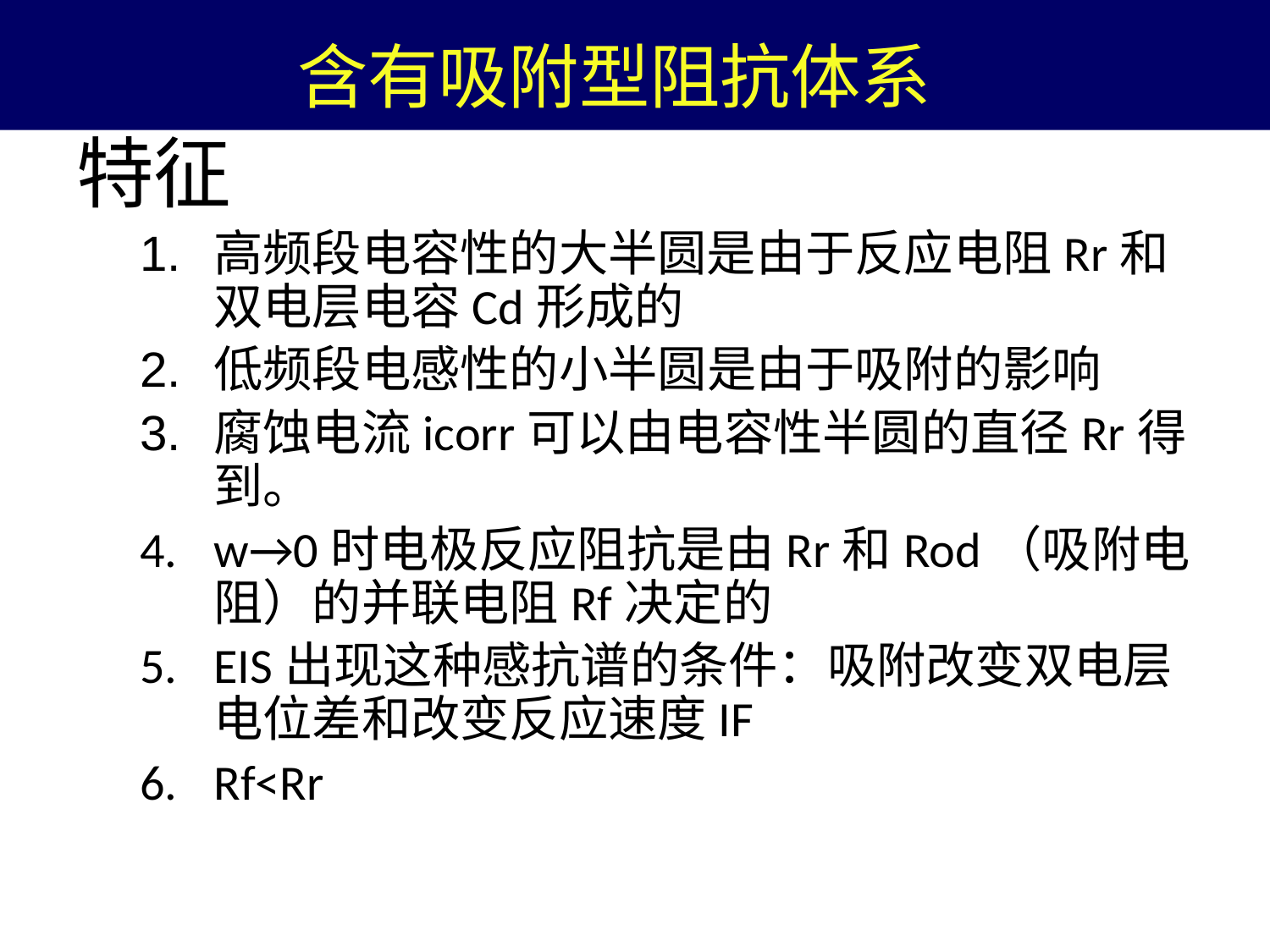

含有吸附型阻抗体系
# 特征
高频段电容性的大半圆是由于反应电阻Rr和双电层电容Cd形成的
低频段电感性的小半圆是由于吸附的影响
腐蚀电流icorr可以由电容性半圆的直径Rr得到。
w→0时电极反应阻抗是由Rr和Rod（吸附电阻）的并联电阻Rf决定的
EIS出现这种感抗谱的条件：吸附改变双电层电位差和改变反应速度IF
Rf<Rr